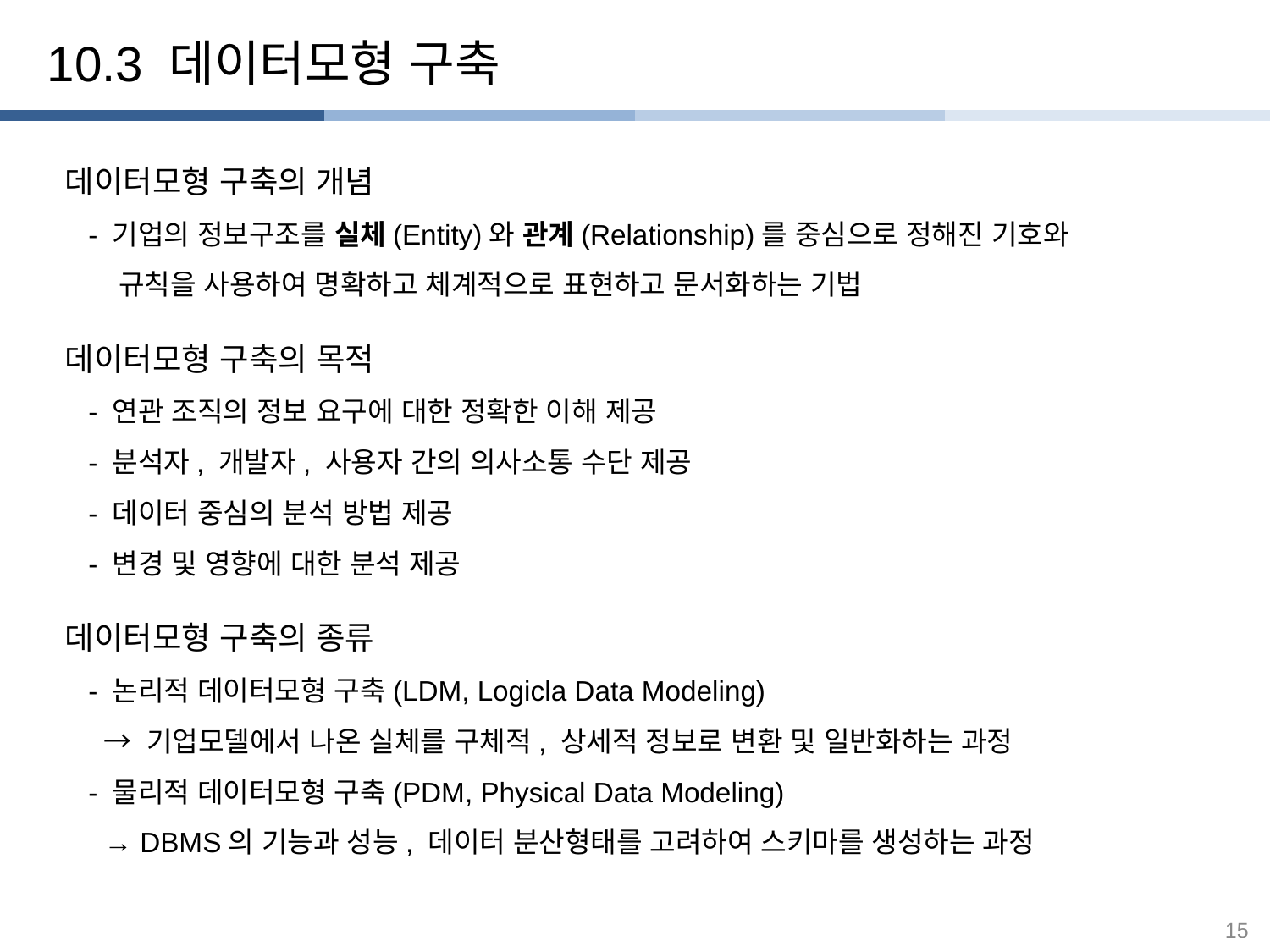

10.3 데이터모형 구축
데이터모형 구축의 개념
   - 기업의 정보구조를 실체(Entity)와 관계(Relationship)를 중심으로 정해진 기호와
      규칙을 사용하여 명확하고 체계적으로 표현하고 문서화하는 기법
데이터모형 구축의 목적
   - 연관 조직의 정보 요구에 대한 정확한 이해 제공
   - 분석자, 개발자, 사용자 간의 의사소통 수단 제공
   - 데이터 중심의 분석 방법 제공
   - 변경 및 영향에 대한 분석 제공
데이터모형 구축의 종류
   - 논리적 데이터모형 구축(LDM, Logicla Data Modeling)
     → 기업모델에서 나온 실체를 구체적, 상세적 정보로 변환 및 일반화하는 과정
   - 물리적 데이터모형 구축(PDM, Physical Data Modeling)
     → DBMS의 기능과 성능, 데이터 분산형태를 고려하여 스키마를 생성하는 과정

15